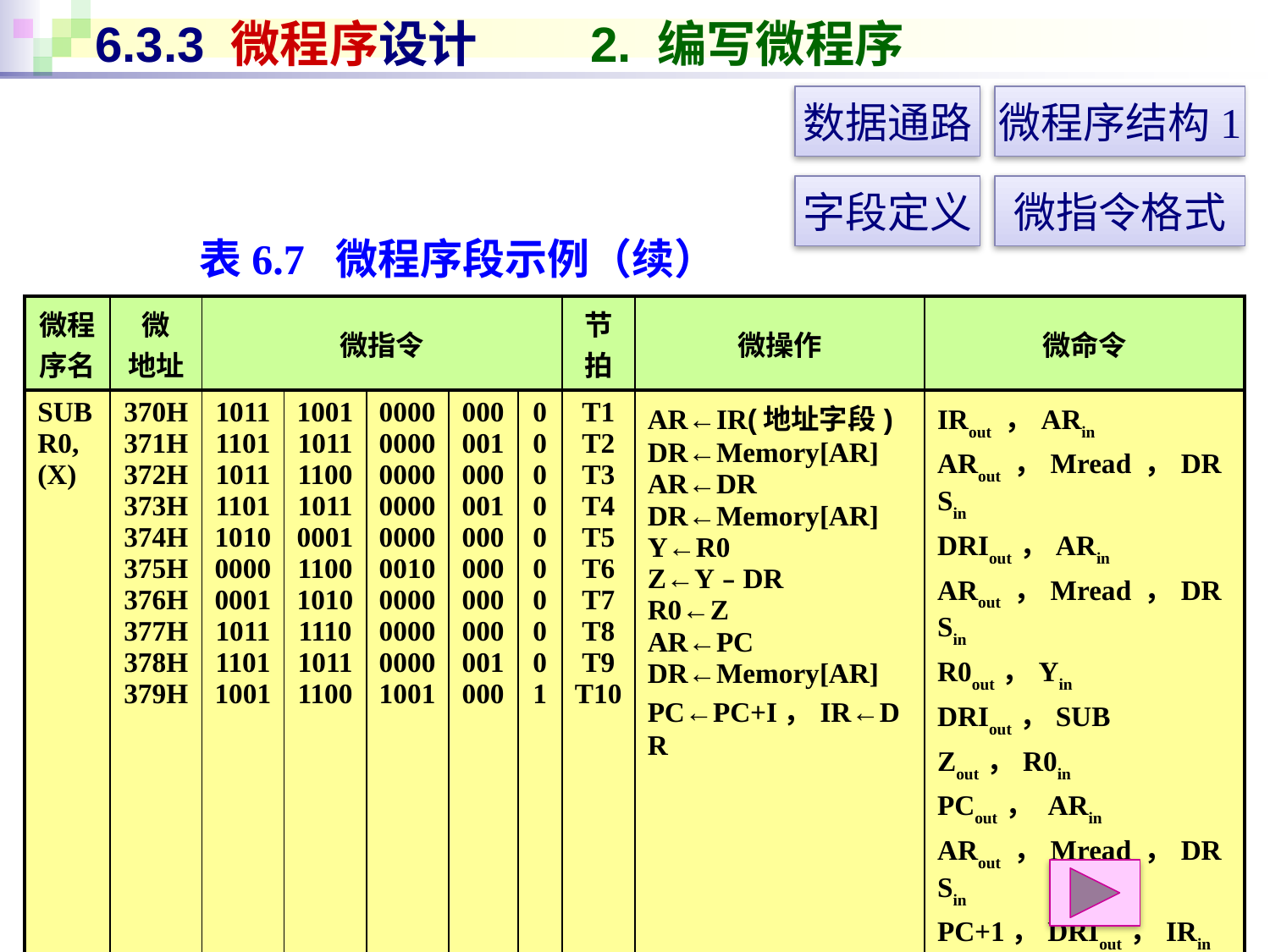

# 6.3.3 微程序设计         2. 编写微程序
数据通路
微程序结构1
字段定义
微指令格式
表6.7  微程序段示例（续）
| 微程序名 | 微 地址 | 微指令 |  |  |  |  | 节拍 | 微操作 | 微命令 |
| --- | --- | --- | --- | --- | --- | --- | --- | --- | --- |
| SUB R0, (X) | 370H 371H 372H 373H 374H 375H 376H 377H 378H 379H | 1011 1101 1011 1101 1010 0000 0001 1011 1101 1001 | 1001 1011 1100 1011 0001 1100 1010 1110 1011 1100 | 0000 0000 0000 0000 0000 0010 0000 0000 0000 1001 | 000 001 000 001 000 000 000 000 001 000 | 0 0 0 0 0 0 0 0 0 1 | T1 T2 T3 T4 T5 T6 T7 T8 T9 T10 | AR←IR(地址字段) DR←Memory[AR] AR←DR DR←Memory[AR] Y←R0 Z←Y﹣DR R0←Z AR←PC DR←Memory[AR] PC←PC+I，IR←DR | IRout ，ARin ARout ，Mread ，DRSin DRIout ，ARin ARout ，Mread ，DRSin R0out ，Yin DRIout ，SUB Zout ，R0in PCout ， ARin ARout ，Mread ，DRSin PC+1，DRIout ，IRin |
| · · · | · · · | · · · |  |  |  |  | · · · | · · · | · · · |

111